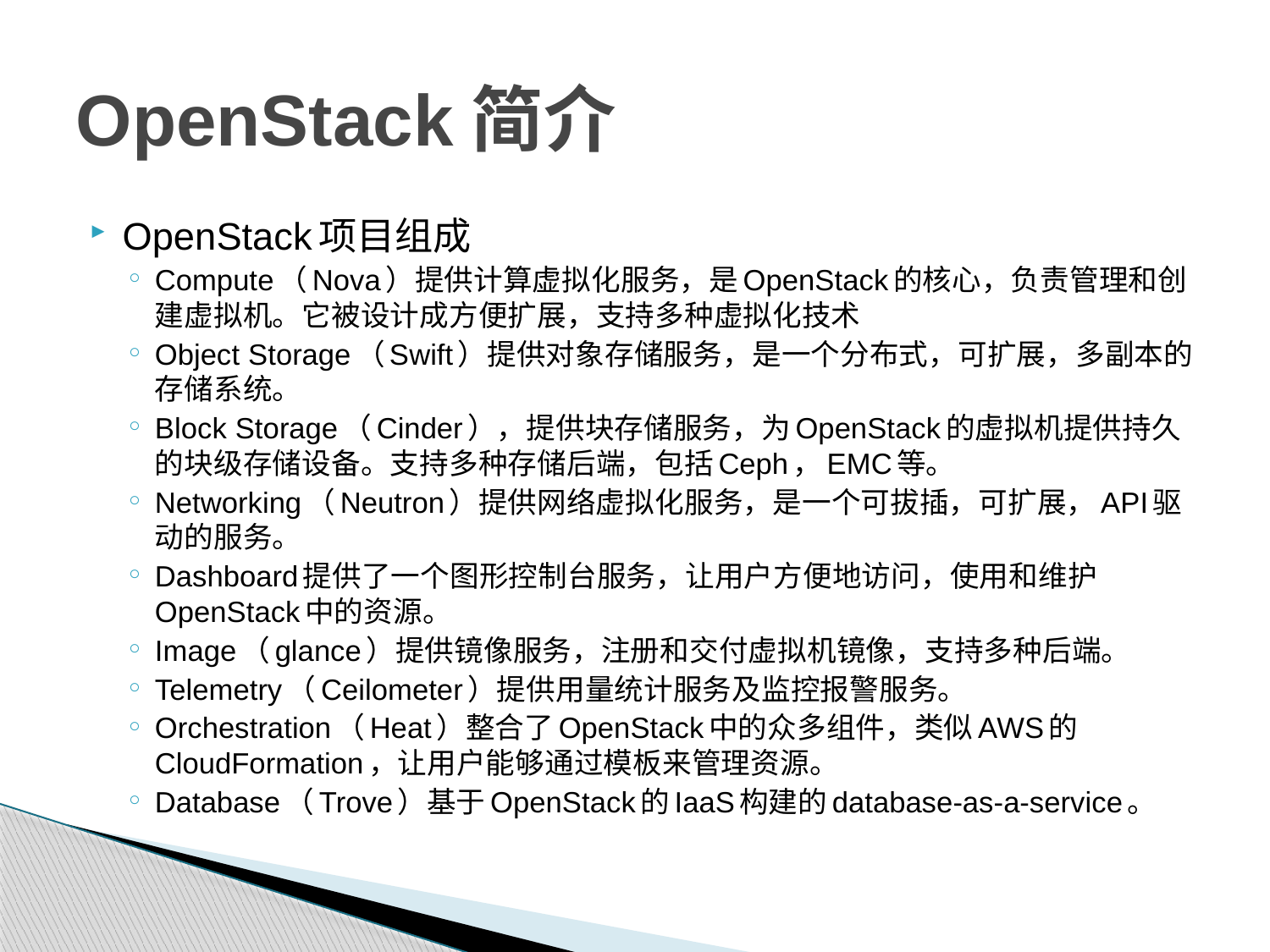

# OpenStack简介
OpenStack项目组成
Compute（Nova）提供计算虚拟化服务，是OpenStack的核心，负责管理和创建虚拟机。它被设计成方便扩展，支持多种虚拟化技术
Object Storage（Swift）提供对象存储服务，是一个分布式，可扩展，多副本的存储系统。
Block Storage（Cinder），提供块存储服务，为OpenStack的虚拟机提供持久的块级存储设备。支持多种存储后端，包括Ceph，EMC等。
Networking（Neutron）提供网络虚拟化服务，是一个可拔插，可扩展，API驱动的服务。
Dashboard提供了一个图形控制台服务，让用户方便地访问，使用和维护OpenStack中的资源。
Image（glance）提供镜像服务，注册和交付虚拟机镜像，支持多种后端。
Telemetry（Ceilometer）提供用量统计服务及监控报警服务。
Orchestration（Heat）整合了OpenStack中的众多组件，类似AWS的CloudFormation，让用户能够通过模板来管理资源。
Database（Trove）基于OpenStack的IaaS构建的database-as-a-service。